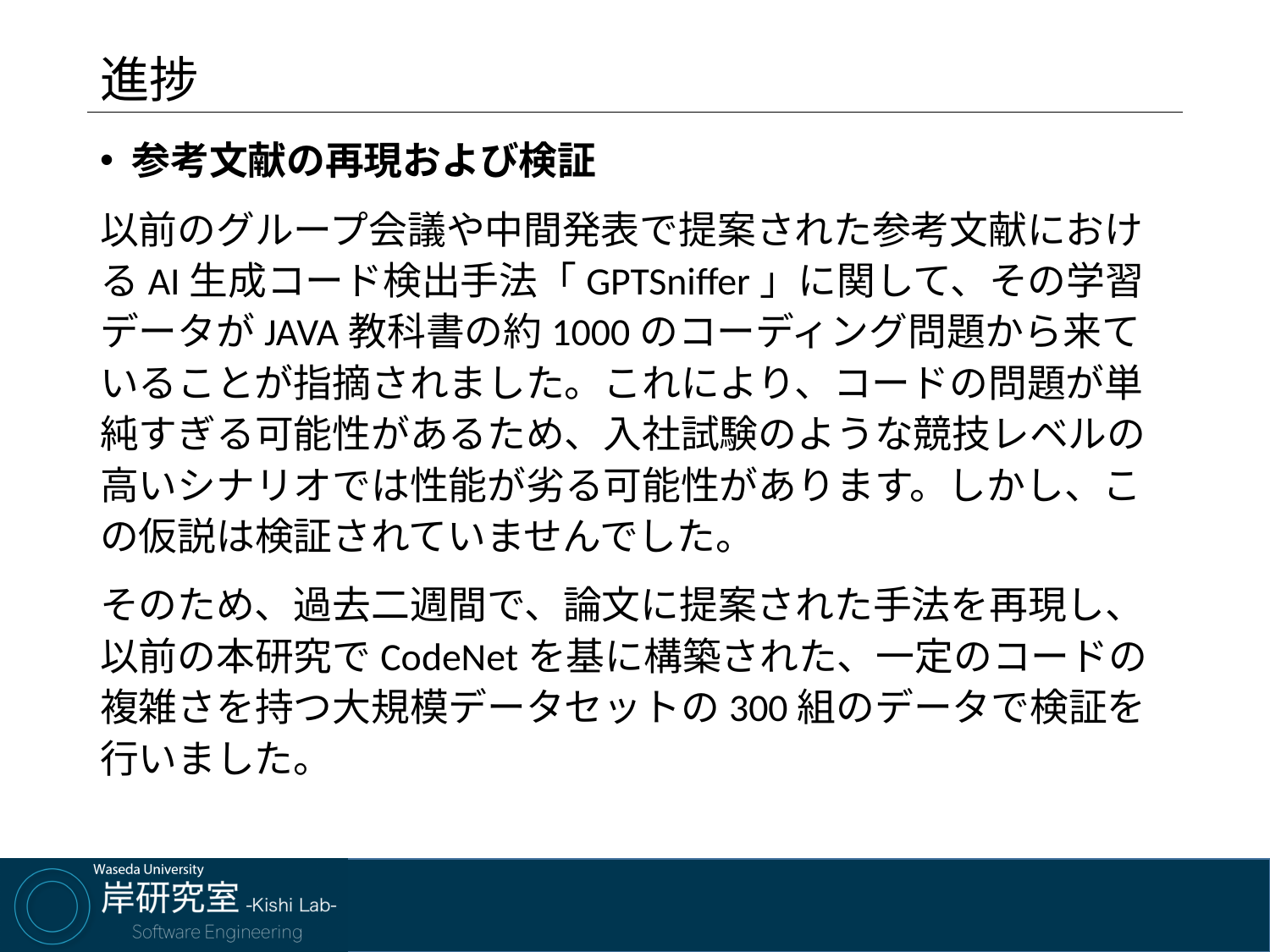

# 進捗
参考文献の再現および検証
以前のグループ会議や中間発表で提案された参考文献におけるAI生成コード検出手法「GPTSniffer」に関して、その学習データがJAVA教科書の約1000のコーディング問題から来ていることが指摘されました。これにより、コードの問題が単純すぎる可能性があるため、入社試験のような競技レベルの高いシナリオでは性能が劣る可能性があります。しかし、この仮説は検証されていませんでした。
そのため、過去二週間で、論文に提案された手法を再現し、以前の本研究でCodeNetを基に構築された、一定のコードの複雑さを持つ大規模データセットの300組のデータで検証を行いました。
20